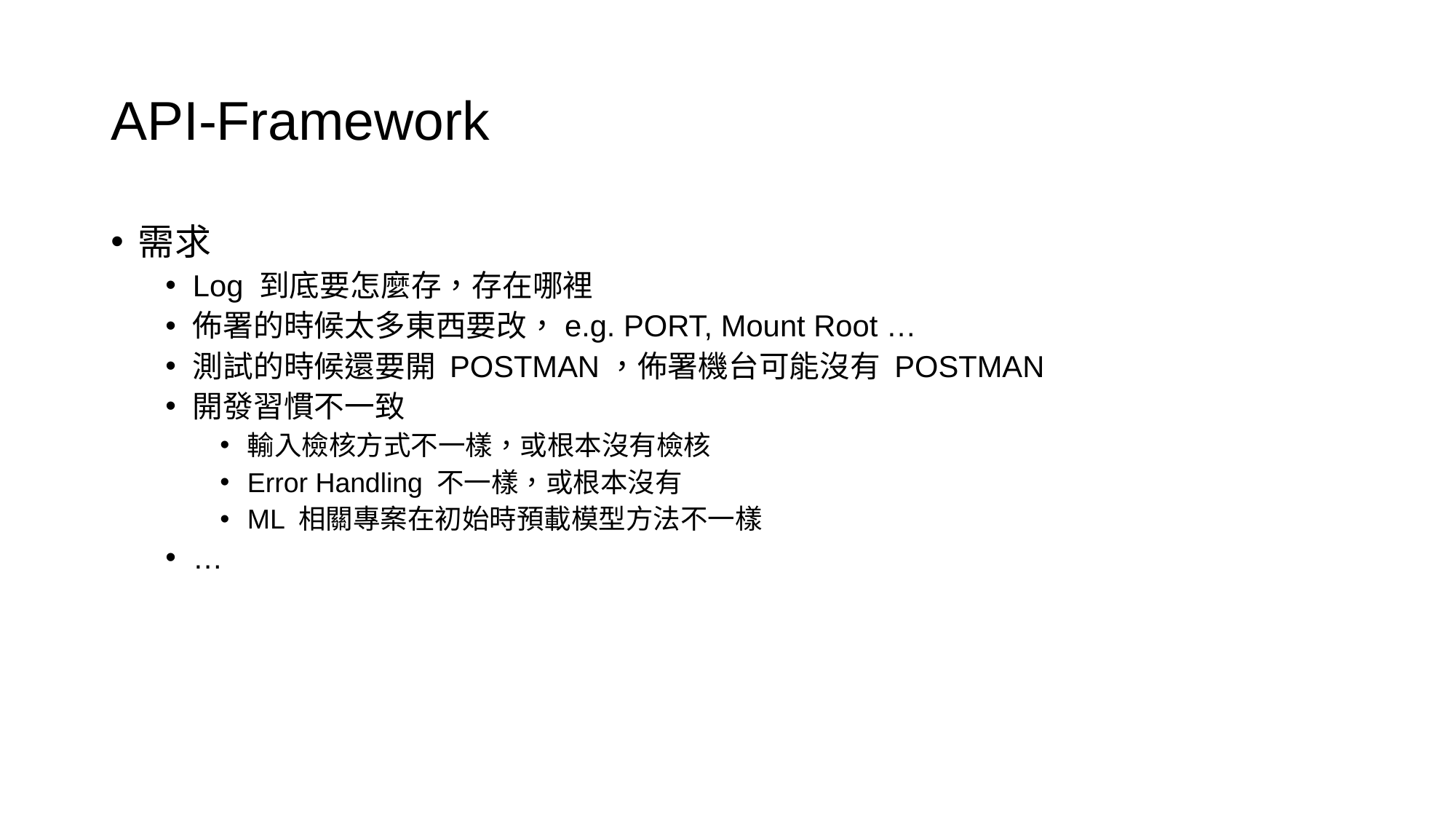

# API-Framework
需求
Log 到底要怎麼存，存在哪裡
佈署的時候太多東西要改，e.g. PORT, Mount Root …
測試的時候還要開 POSTMAN，佈署機台可能沒有 POSTMAN
開發習慣不一致
輸入檢核方式不一樣，或根本沒有檢核
Error Handling 不一樣，或根本沒有
ML 相關專案在初始時預載模型方法不一樣
…